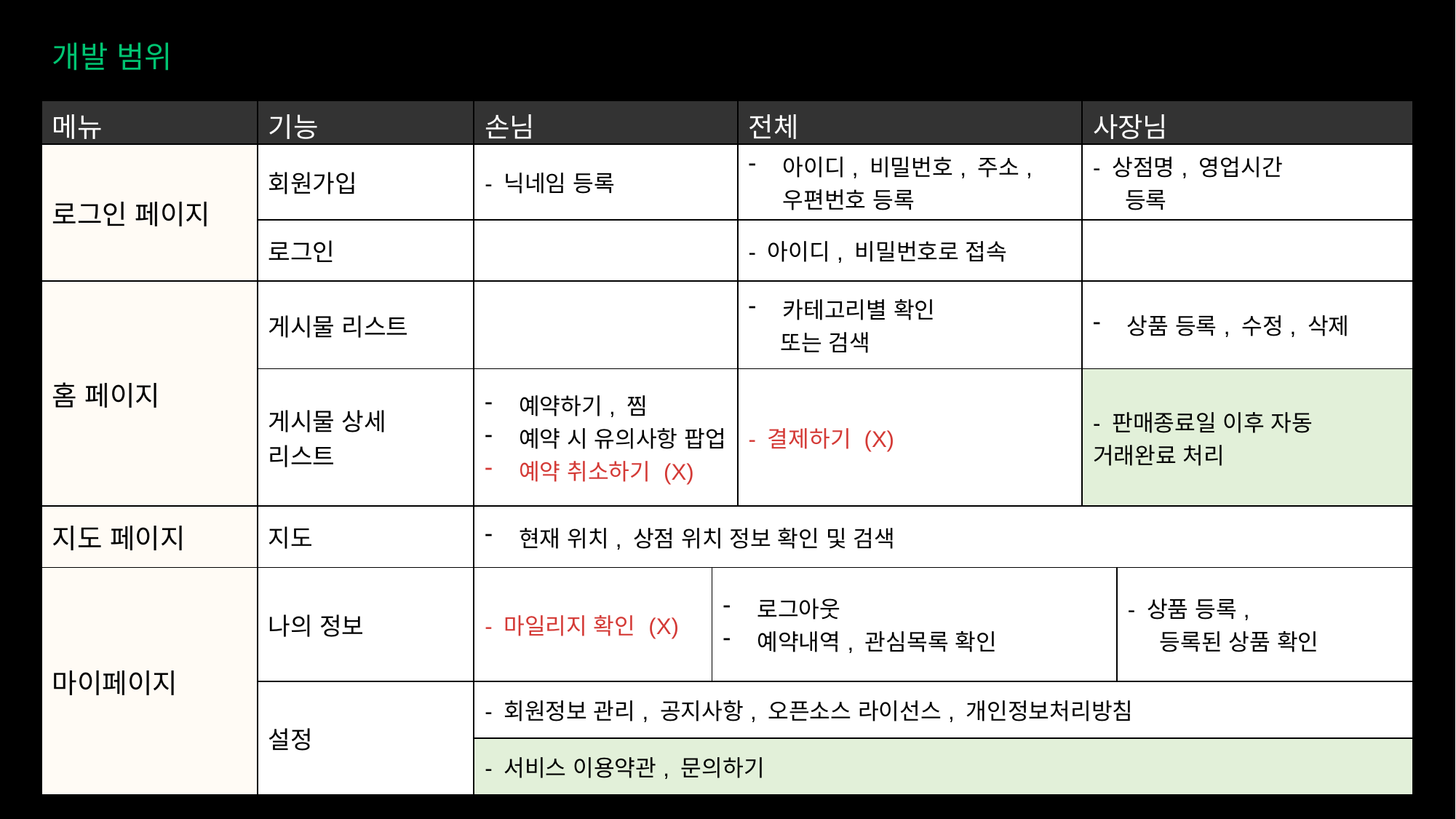

개발 범위
| 메뉴 | 기능 | 손님 | 전체 | 전체 | 사장님 | 사장님 |
| --- | --- | --- | --- | --- | --- | --- |
| 로그인 페이지 | 회원가입 | - 닉네임 등록 | 아이디, 비밀번호, 주소, 우편번호 등록 | 아이디, 비밀번호, 주소, 우편번호 등록 | - 상점명, 영업시간 등록 | - 상점명, 영업시간 등록 |
|  | 로그인 |  | - 아이디, 비밀번호로 접속 | - 아이디, 비밀번호로 접속 |  |  |
| 홈 페이지 | 게시물 리스트 |  | 카테고리별 확인 또는 검색 | 카테고리별 확인 또는 검색 | 상품 등록, 수정, 삭제 | - 상품 등록 |
|  | 게시물 상세 리스트 | 예약하기, 찜 예약 시 유의사항 팝업 예약 취소하기 (X) | - 결제하기 | - 결제하기 (X) | - 판매종료일 이후 자동 거래완료 처리 |  |
| 지도 페이지 | 지도 | 현재 위치, 상점 위치 정보 확인 및 검색 |  |  |  |  |
| 마이페이지 | 나의 정보 | - 마일리지 확인 (X) | 로그아웃 예약내역, 관심목록 확인 |  |  | - 상품 등록, 등록된 상품 확인 |
|  | 설정 | - 회원정보 관리, 공지사항, 오픈소스 라이선스, 개인정보처리방침 |  |  |  |  |
|  |  | - 서비스 이용약관, 문의하기 |  |  |  |  |